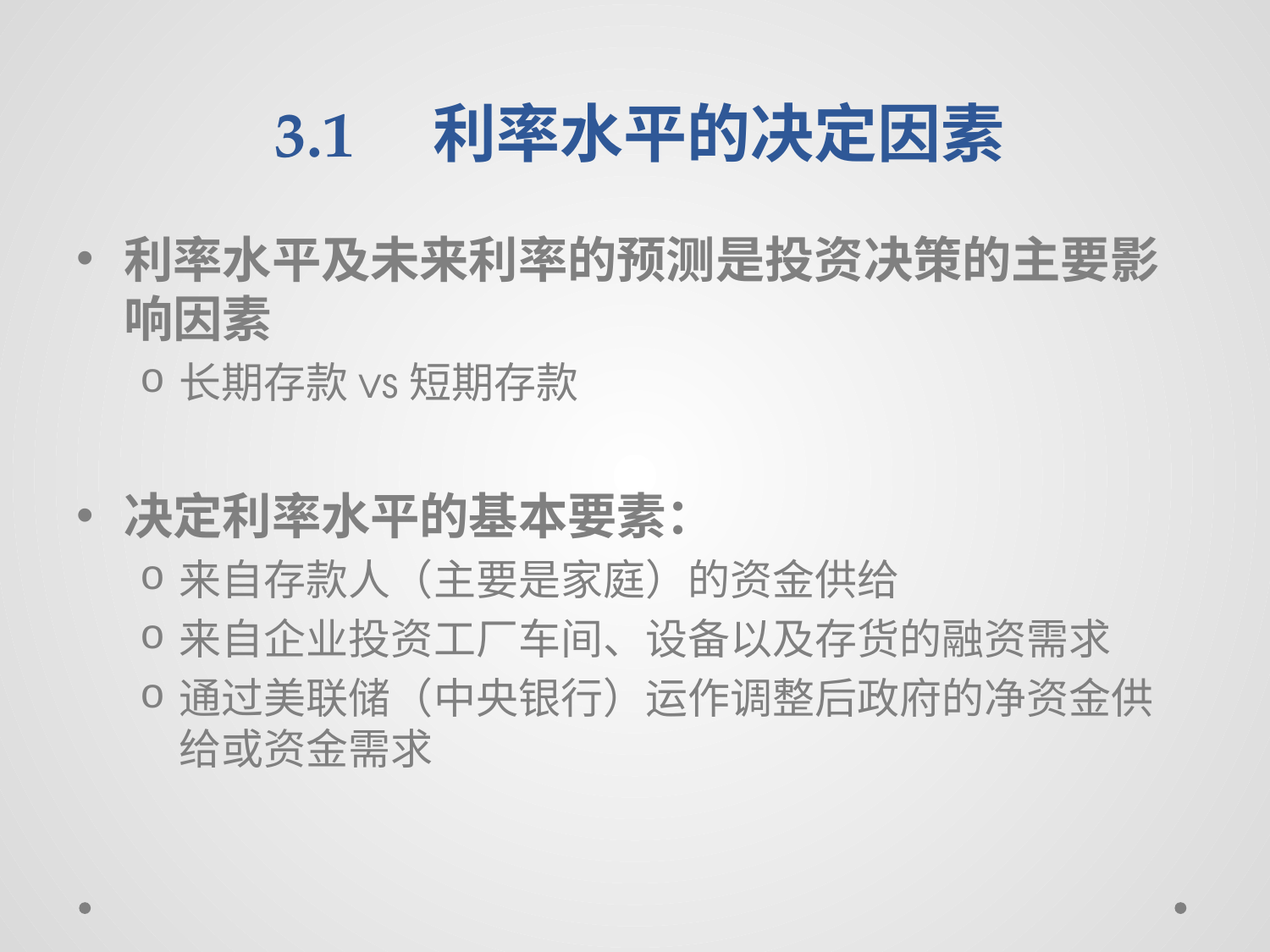

# 3.1    利率水平的决定因素
利率水平及未来利率的预测是投资决策的主要影响因素
长期存款vs短期存款

决定利率水平的基本要素：
来自存款人（主要是家庭）的资金供给
来自企业投资工厂车间、设备以及存货的融资需求
通过美联储（中央银行）运作调整后政府的净资金供给或资金需求